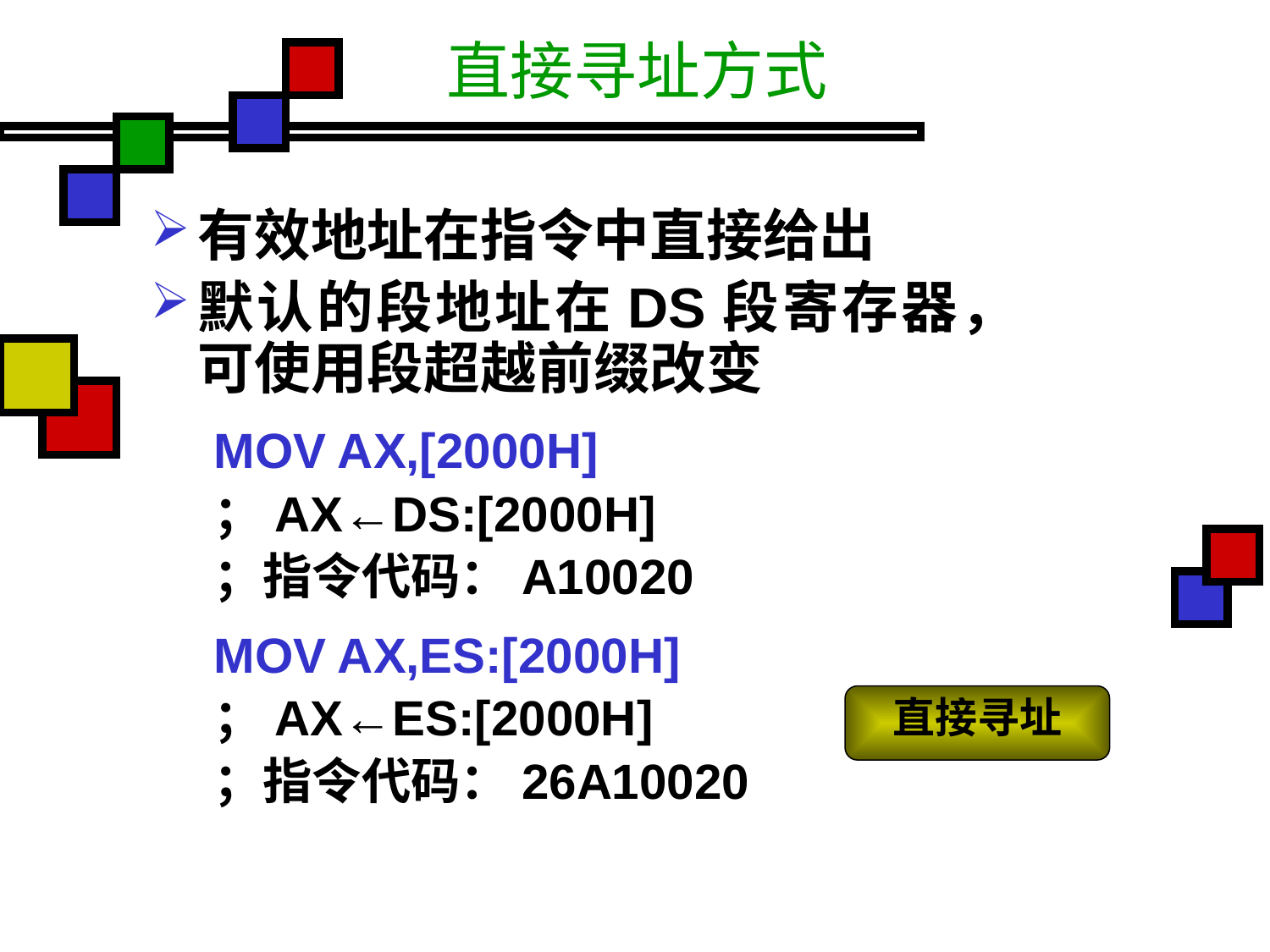

# 直接寻址方式
有效地址在指令中直接给出
默认的段地址在DS段寄存器，可使用段超越前缀改变
MOV AX,[2000H]
；AX←DS:[2000H]
；指令代码：A10020
MOV AX,ES:[2000H]
；AX←ES:[2000H]
；指令代码：26A10020
直接寻址